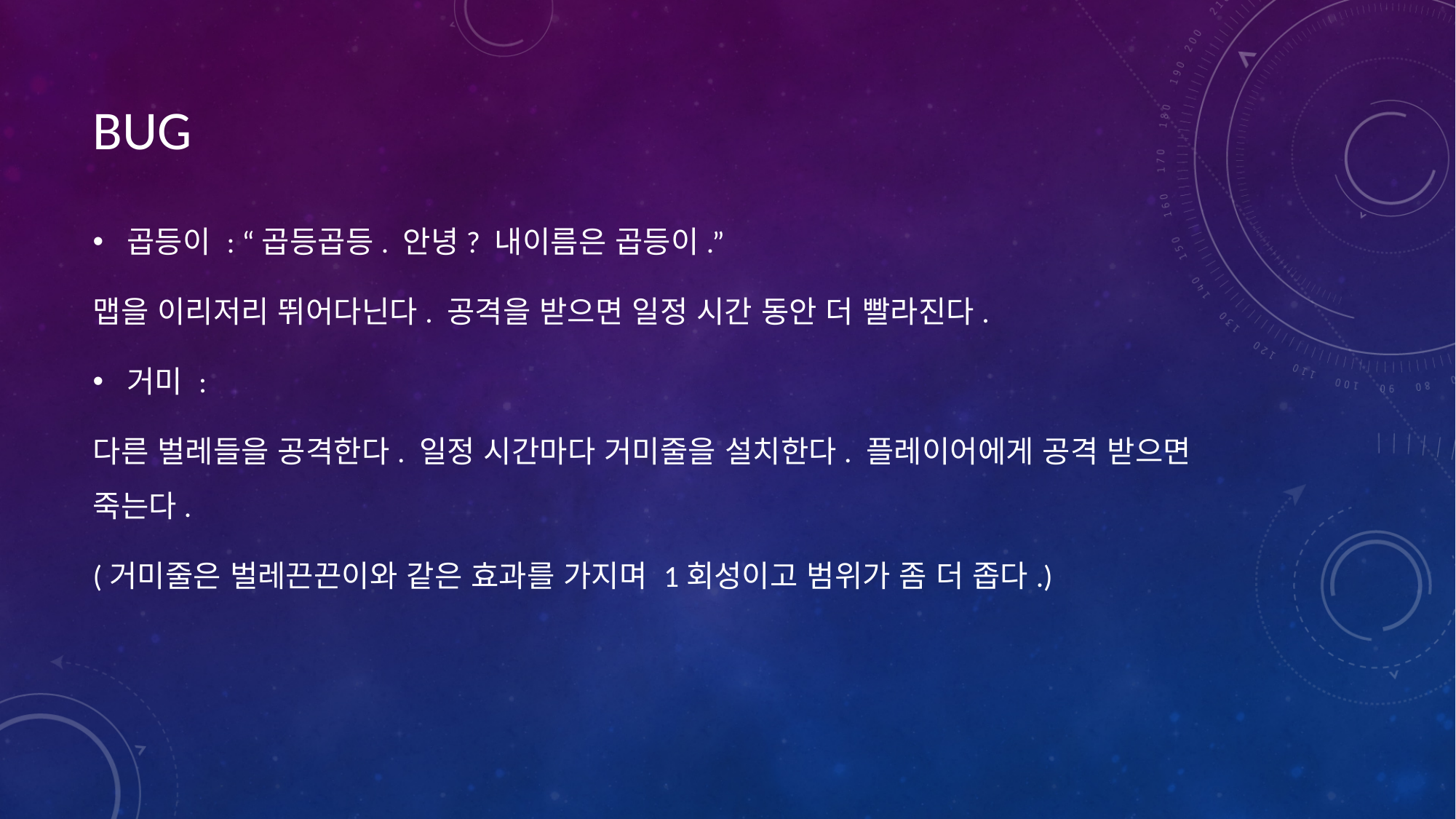

# Bug
곱등이 : “곱등곱등. 안녕? 내이름은 곱등이.”
맵을 이리저리 뛰어다닌다. 공격을 받으면 일정 시간 동안 더 빨라진다.
거미 :
다른 벌레들을 공격한다. 일정 시간마다 거미줄을 설치한다. 플레이어에게 공격 받으면 죽는다.
(거미줄은 벌레끈끈이와 같은 효과를 가지며 1회성이고 범위가 좀 더 좁다.)